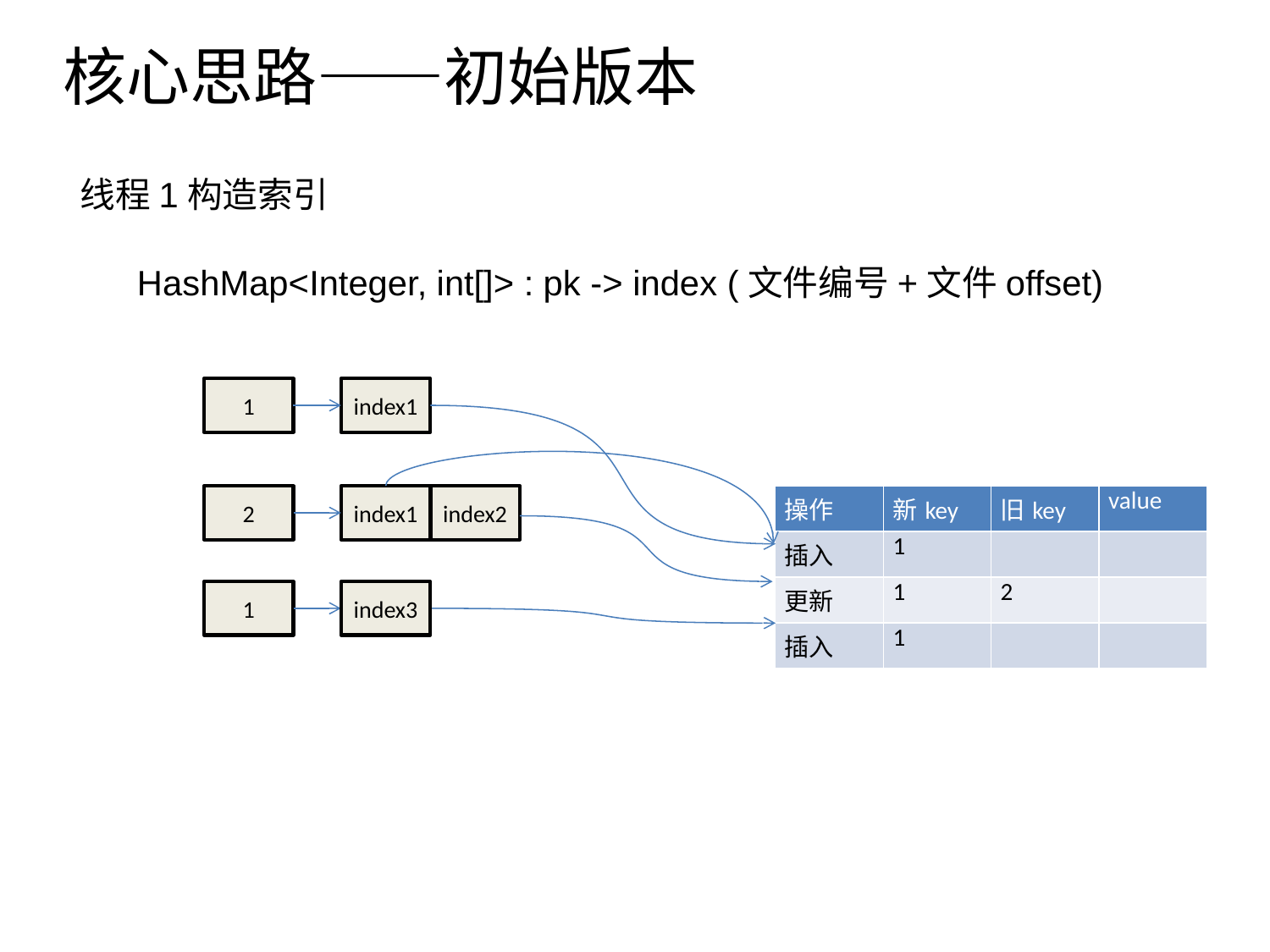

核心思路——初始版本
线程1构造索引
HashMap<Integer, int[]> : pk -> index (文件编号+文件offset)
1
index1
2
index1
index2
| 操作 | 新key | 旧key | value |
| --- | --- | --- | --- |
| 插入 | 1 |  |  |
| 更新 | 1 | 2 |  |
| 插入 | 1 |  |  |
1
index3